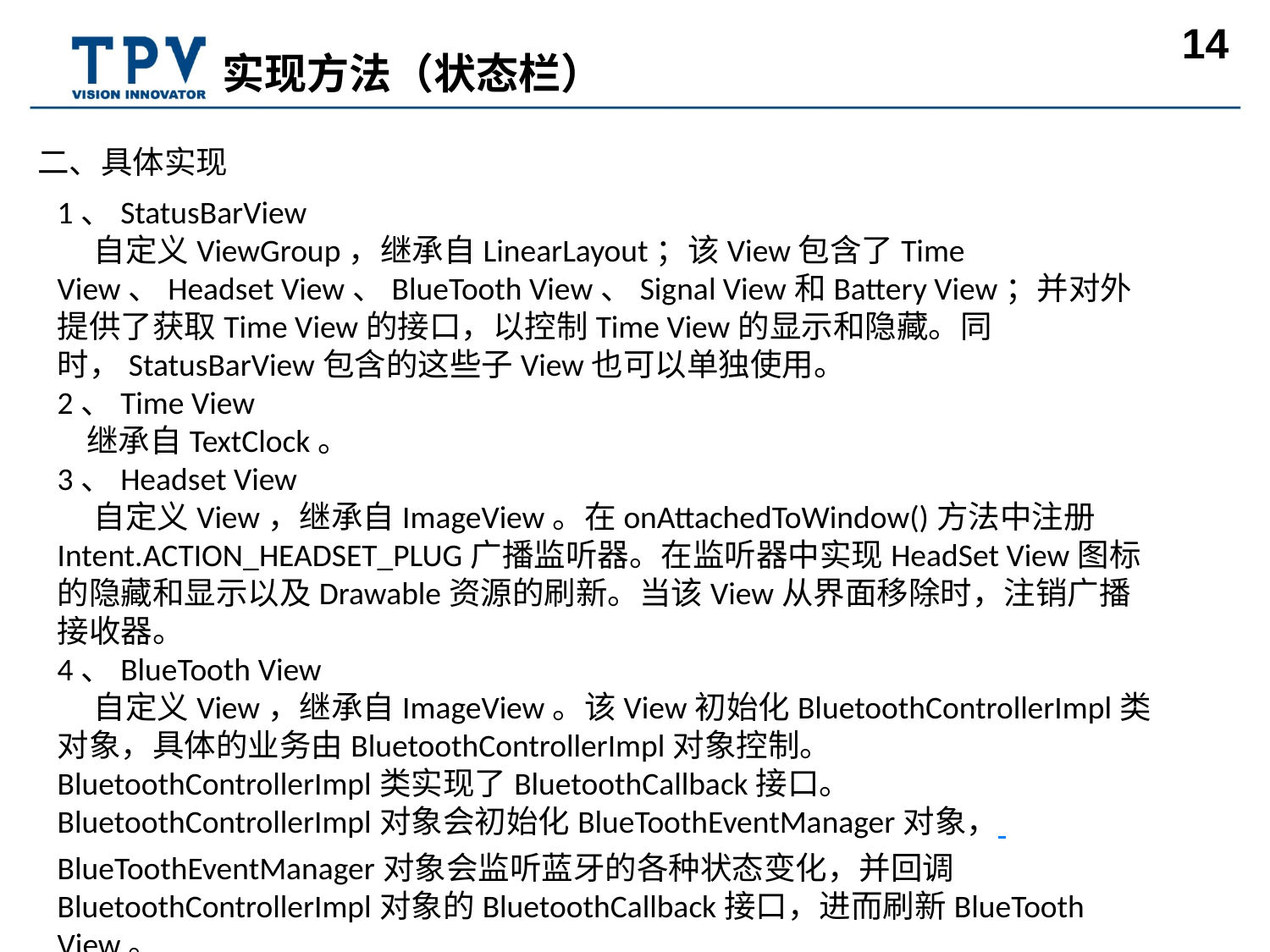

# 实现方法（状态栏）
二、具体实现
1、StatusBarView
    自定义ViewGroup，继承自LinearLayout；该View包含了Time View、Headset View、BlueTooth View、Signal View和Battery View；并对外提供了获取Time View的接口，以控制Time View的显示和隐藏。同时，StatusBarView包含的这些子View也可以单独使用。
2、Time View
   继承自TextClock。
3、Headset View
    自定义View，继承自ImageView。在onAttachedToWindow()方法中注册Intent.ACTION_HEADSET_PLUG广播监听器。在监听器中实现HeadSet View图标的隐藏和显示以及Drawable资源的刷新。当该View从界面移除时，注销广播接收器。
4、BlueTooth View
    自定义View，继承自ImageView。该View初始化BluetoothControllerImpl类对象，具体的业务由BluetoothControllerImpl对象控制。 BluetoothControllerImpl类实现了BluetoothCallback接口。 BluetoothControllerImpl对象会初始化BlueToothEventManager对象， BlueToothEventManager对象会监听蓝牙的各种状态变化，并回调BluetoothControllerImpl对象的BluetoothCallback接口，进而刷新BlueTooth View。